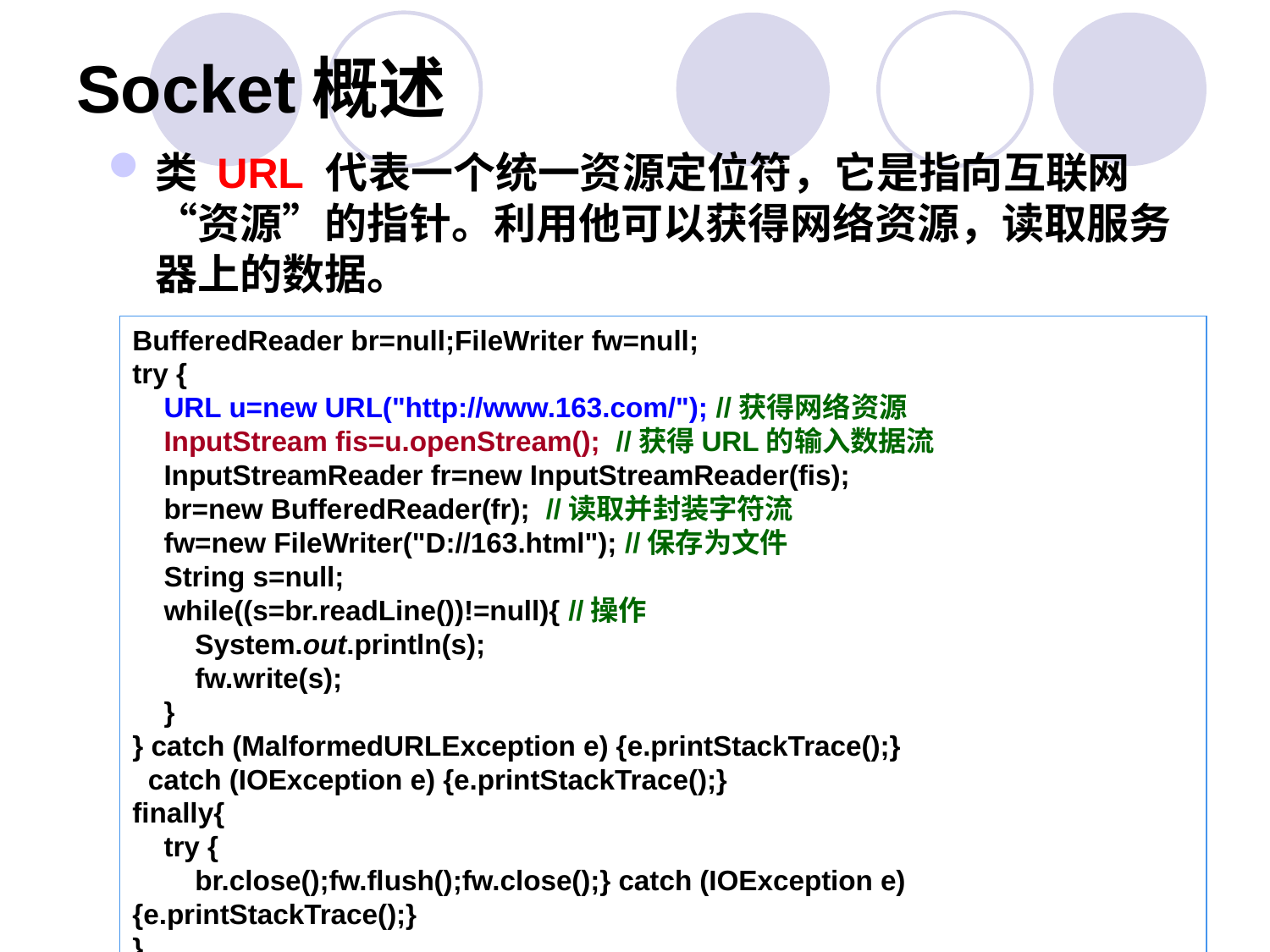

# Socket概述
类 URL 代表一个统一资源定位符，它是指向互联网“资源”的指针。利用他可以获得网络资源，读取服务器上的数据。
BufferedReader br=null;FileWriter fw=null;
try {
    URL u=new URL("http://www.163.com/"); //获得网络资源
    InputStream fis=u.openStream();  //获得URL的输入数据流
    InputStreamReader fr=new InputStreamReader(fis);
    br=new BufferedReader(fr);  //读取并封装字符流
    fw=new FileWriter("D://163.html"); //保存为文件
    String s=null;
    while((s=br.readLine())!=null){ //操作
        System.out.println(s);
        fw.write(s);
    }
} catch (MalformedURLException e) {e.printStackTrace();}
  catch (IOException e) {e.printStackTrace();}
finally{
    try {
        br.close();fw.flush();fw.close();} catch (IOException e) {e.printStackTrace();}
}